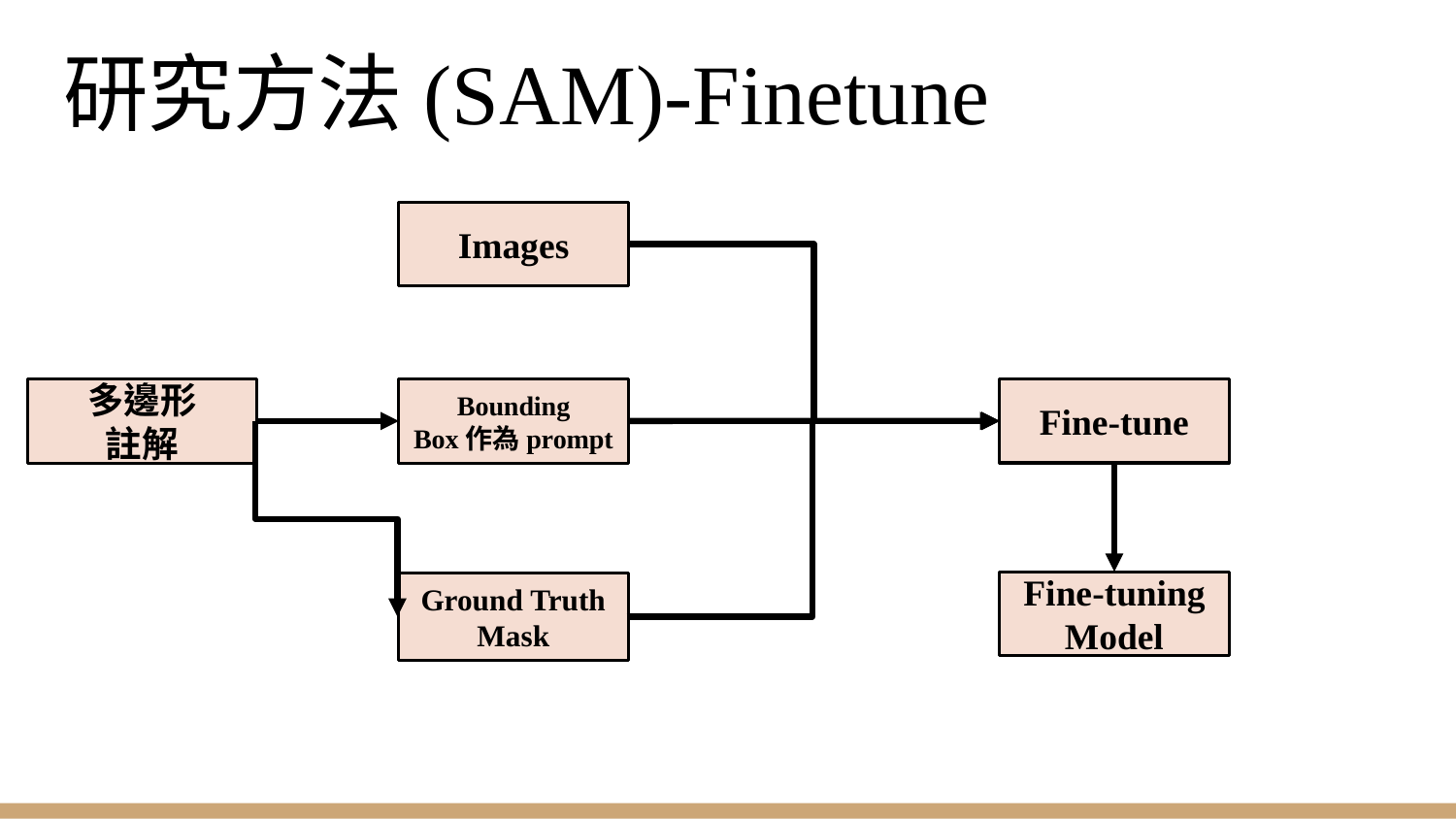

# 研究方法(SAM)-Finetune
Images
Bounding
Box作為prompt
Fine-tune
多邊形
註解
Fine-tuning
Model
Ground Truth Mask